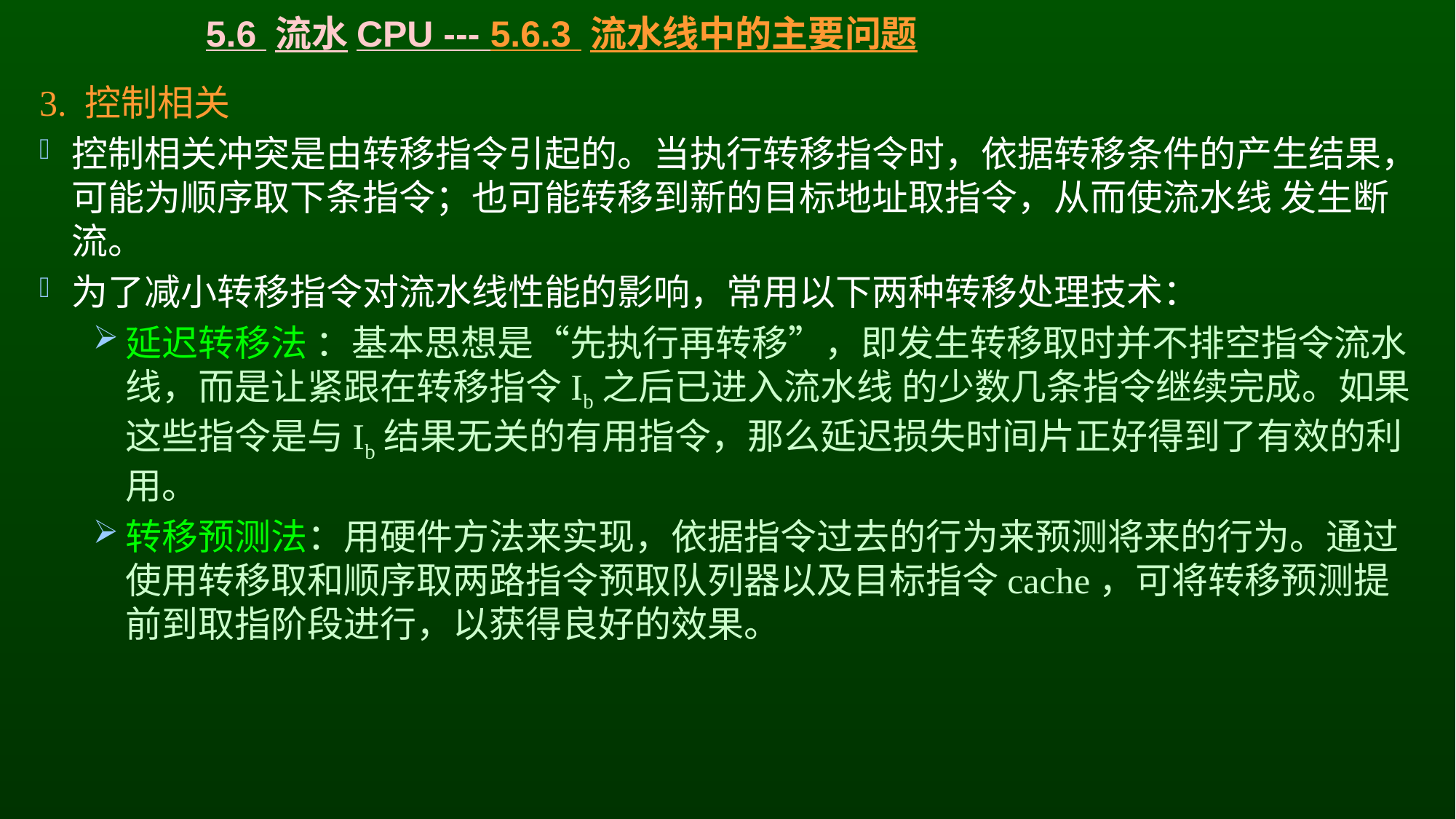

# 5.6 流水CPU --- 5.6.3 流水线中的主要问题
3. 控制相关
控制相关冲突是由转移指令引起的。当执行转移指令时，依据转移条件的产生结果，可能为顺序取下条指令；也可能转移到新的目标地址取指令，从而使流水线 发生断流。
为了减小转移指令对流水线性能的影响，常用以下两种转移处理技术：
延迟转移法 ：基本思想是“先执行再转移”，即发生转移取时并不排空指令流水线，而是让紧跟在转移指令Ib之后已进入流水线 的少数几条指令继续完成。如果这些指令是与Ib结果无关的有用指令，那么延迟损失时间片正好得到了有效的利用。
转移预测法：用硬件方法来实现，依据指令过去的行为来预测将来的行为。通过使用转移取和顺序取两路指令预取队列器以及目标指令cache，可将转移预测提前到取指阶段进行，以获得良好的效果。